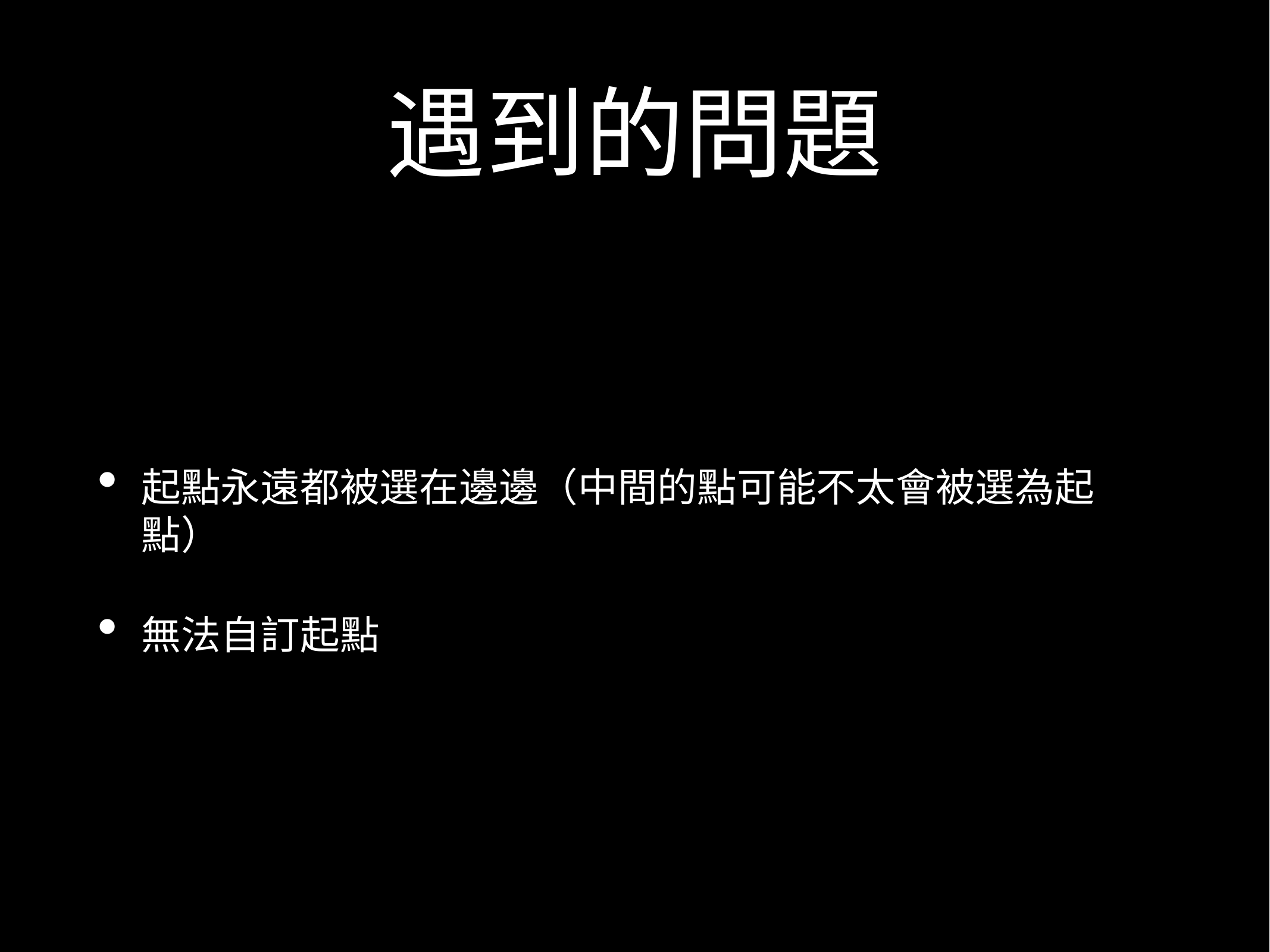

# 遇到的問題
起點永遠都被選在邊邊（中間的點可能不太會被選為起點）
無法自訂起點